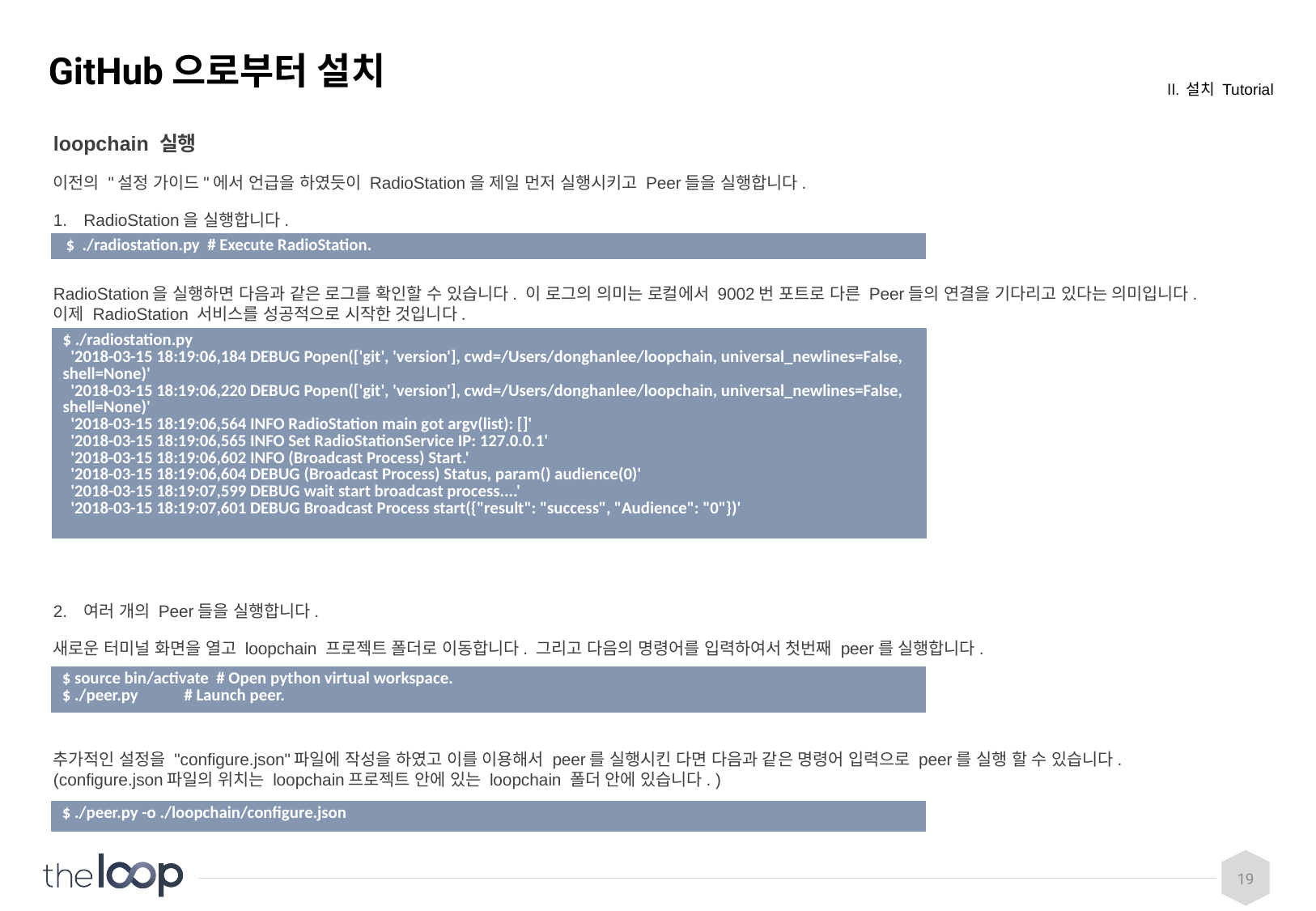

# GitHub으로부터 설치
II. 설치 Tutorial

loopchain 실행
이전의 "설정 가이드"에서 언급을 하였듯이 RadioStation을 제일 먼저 실행시키고 Peer들을 실행합니다.
RadioStation을 실행합니다.

RadioStation을 실행하면 다음과 같은 로그를 확인할 수 있습니다. 이 로그의 의미는 로컬에서 9002번 포트로 다른 Peer들의 연결을 기다리고 있다는 의미입니다. 이제 RadioStation 서비스를 성공적으로 시작한 것입니다.

여러 개의 Peer들을 실행합니다.
새로운 터미널 화면을 열고 loopchain 프로젝트 폴더로 이동합니다. 그리고 다음의 명령어를 입력하여서 첫번째 peer를 실행합니다.

추가적인 설정을 "configure.json"파일에 작성을 하였고 이를 이용해서 peer를 실행시킨 다면 다음과 같은 명령어 입력으로 peer를 실행 할 수 있습니다. (configure.json파일의 위치는 loopchain프로젝트 안에 있는 loopchain 폴더 안에 있습니다. )

| $ ./radiostation.py # Execute RadioStation. |
| --- |
| $ ./radiostation.py '2018-03-15 18:19:06,184 DEBUG Popen(['git', 'version'], cwd=/Users/donghanlee/loopchain, universal\_newlines=False, shell=None)' '2018-03-15 18:19:06,220 DEBUG Popen(['git', 'version'], cwd=/Users/donghanlee/loopchain, universal\_newlines=False, shell=None)' '2018-03-15 18:19:06,564 INFO RadioStation main got argv(list): []' '2018-03-15 18:19:06,565 INFO Set RadioStationService IP: 127.0.0.1' '2018-03-15 18:19:06,602 INFO (Broadcast Process) Start.' '2018-03-15 18:19:06,604 DEBUG (Broadcast Process) Status, param() audience(0)' '2018-03-15 18:19:07,599 DEBUG wait start broadcast process....' '2018-03-15 18:19:07,601 DEBUG Broadcast Process start({"result": "success", "Audience": "0"})' |
| --- |
| $ source bin/activate # Open python virtual workspace. $ ./peer.py # Launch peer. |
| --- |
| $ ./peer.py -o ./loopchain/configure.json |
| --- |
19